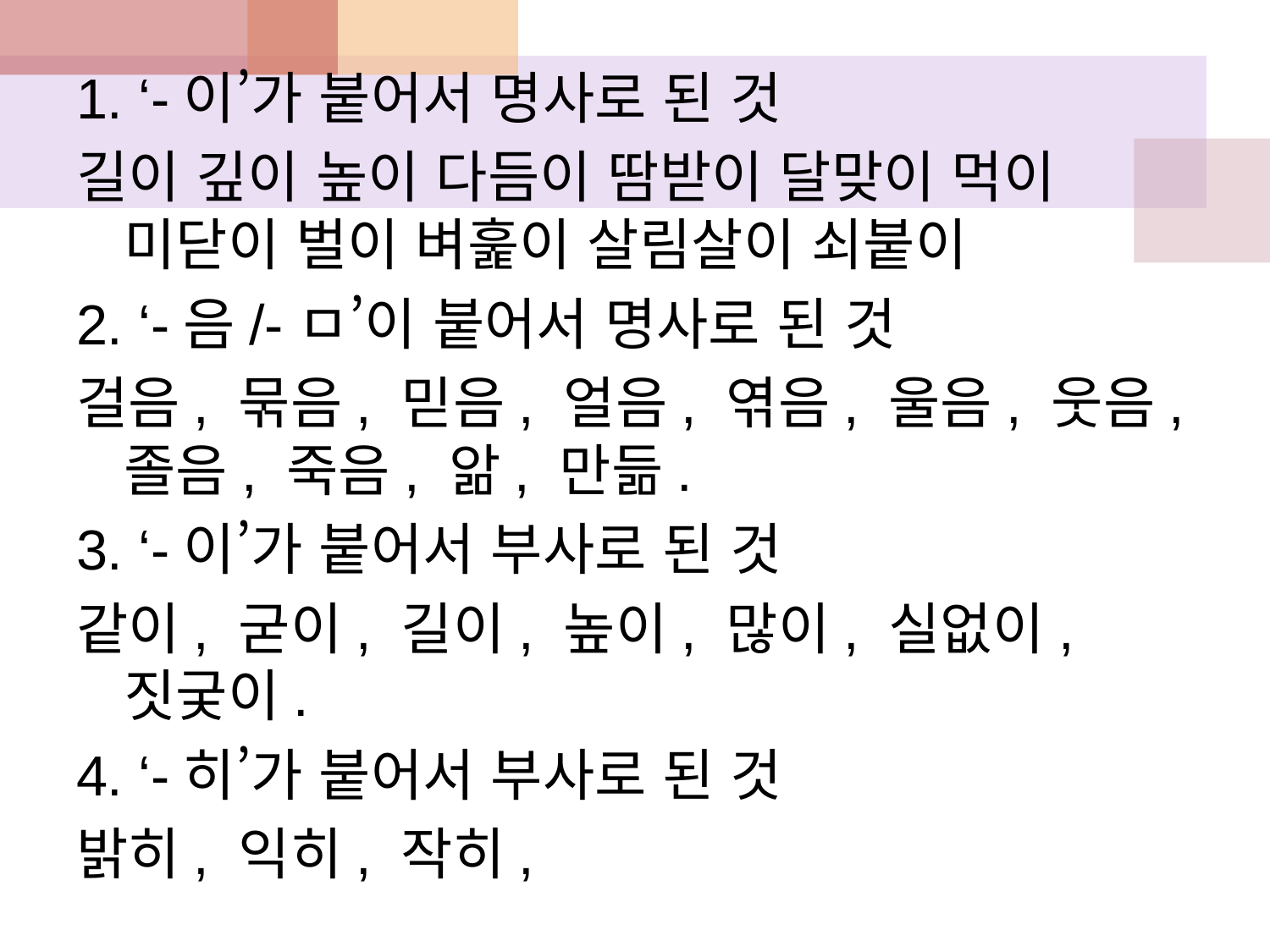

1. ‘-이’가 붙어서 명사로 된 것
길이 깊이 높이 다듬이 땀받이 달맞이 먹이 미닫이 벌이 벼훑이 살림살이 쇠붙이
2. ‘-음/-ㅁ’이 붙어서 명사로 된 것
걸음, 묶음, 믿음, 얼음, 엮음, 울음, 웃음, 졸음, 죽음, 앎, 만듦.
3. ‘-이’가 붙어서 부사로 된 것
같이, 굳이, 길이, 높이, 많이, 실없이, 짓궂이.
4. ‘-히’가 붙어서 부사로 된 것
밝히, 익히, 작히,